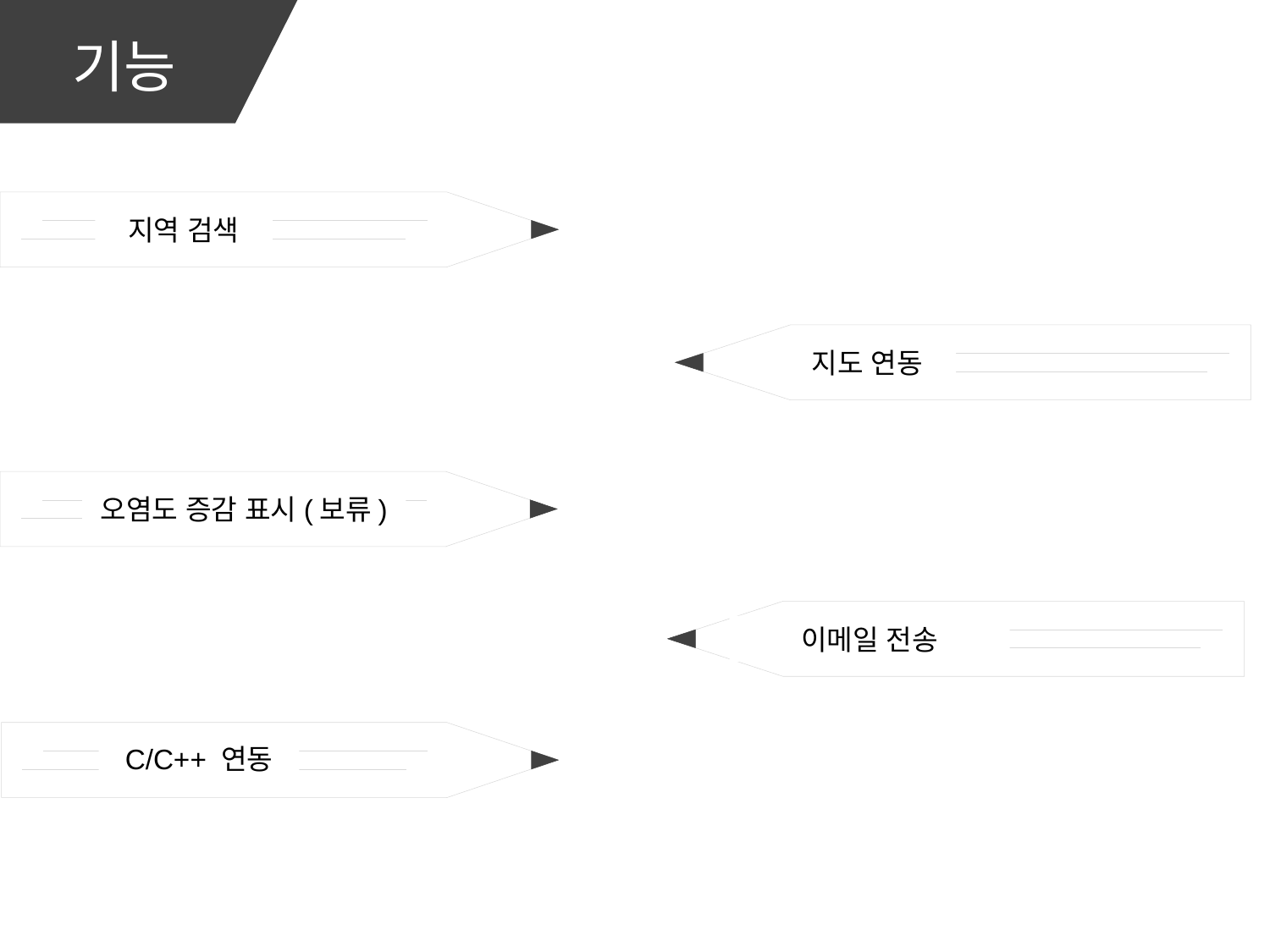

기능

지역 검색

지도 연동

오염도 증감 표시(보류)
이메일 전송
C/C++ 연동